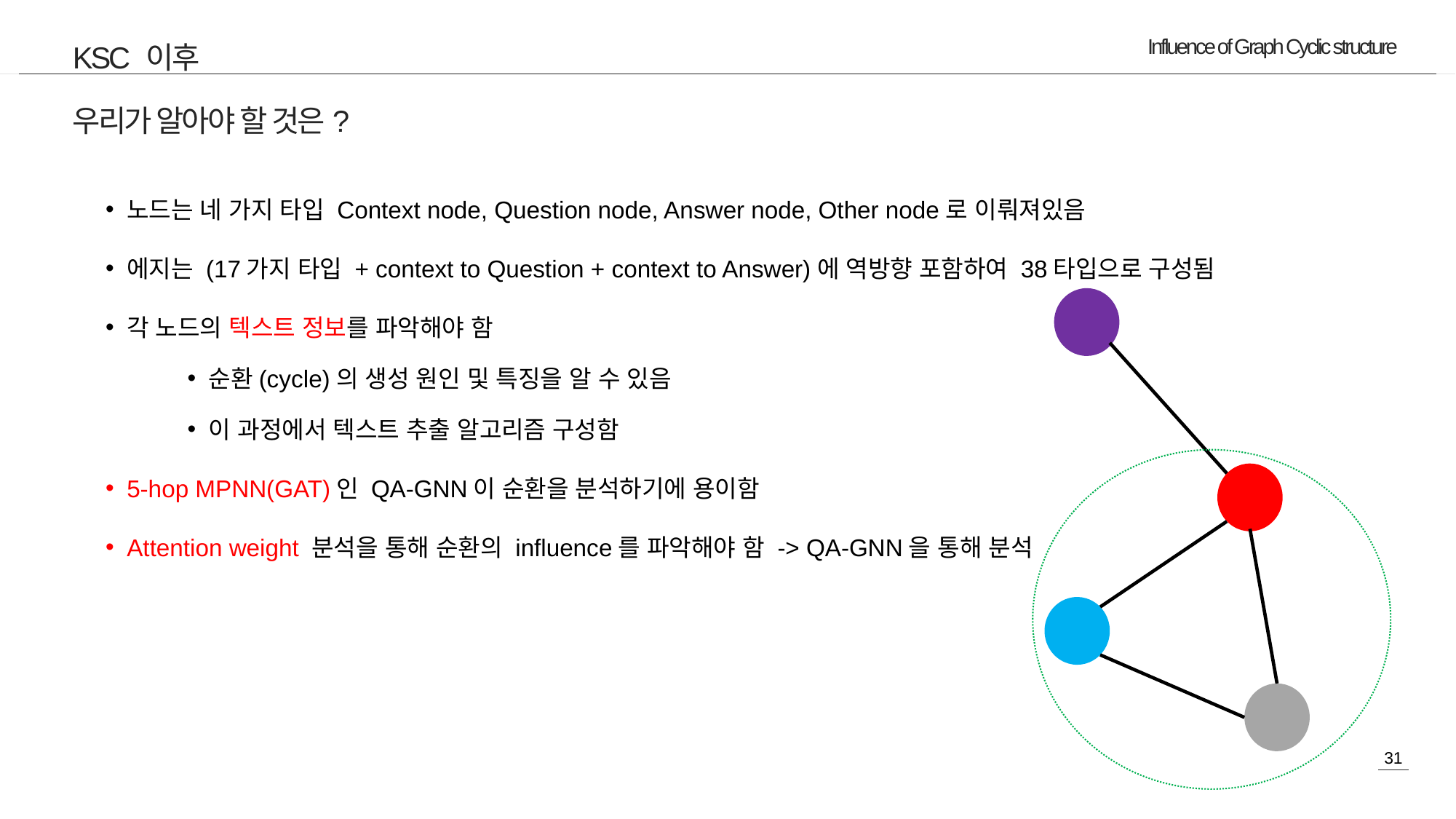

KSC 이후
우리가 알아야 할 것은?
노드는 네 가지 타입 Context node, Question node, Answer node, Other node로 이뤄져있음
에지는 (17가지 타입 + context to Question + context to Answer)에 역방향 포함하여 38타입으로 구성됨
각 노드의 텍스트 정보를 파악해야 함
순환(cycle)의 생성 원인 및 특징을 알 수 있음
이 과정에서 텍스트 추출 알고리즘 구성함
5-hop MPNN(GAT)인 QA-GNN이 순환을 분석하기에 용이함
Attention weight 분석을 통해 순환의 influence를 파악해야 함 -> QA-GNN을 통해 분석